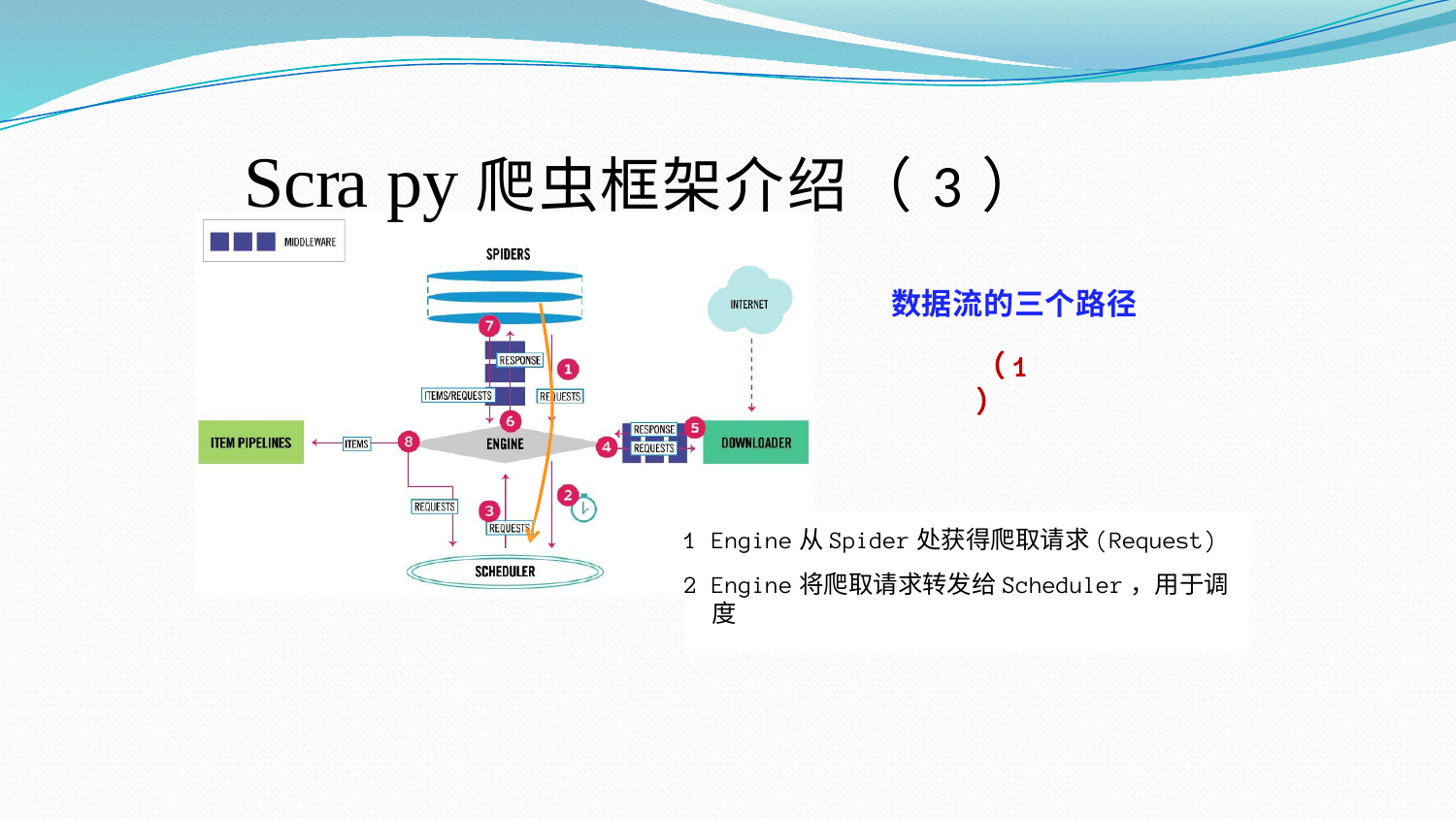

Scra py爬虫框架介绍（3）

# 数据流的三个路径

（1）

Engine从Spider处获得爬取请求(Request)
Engine将爬取请求转发给Scheduler，用于调度